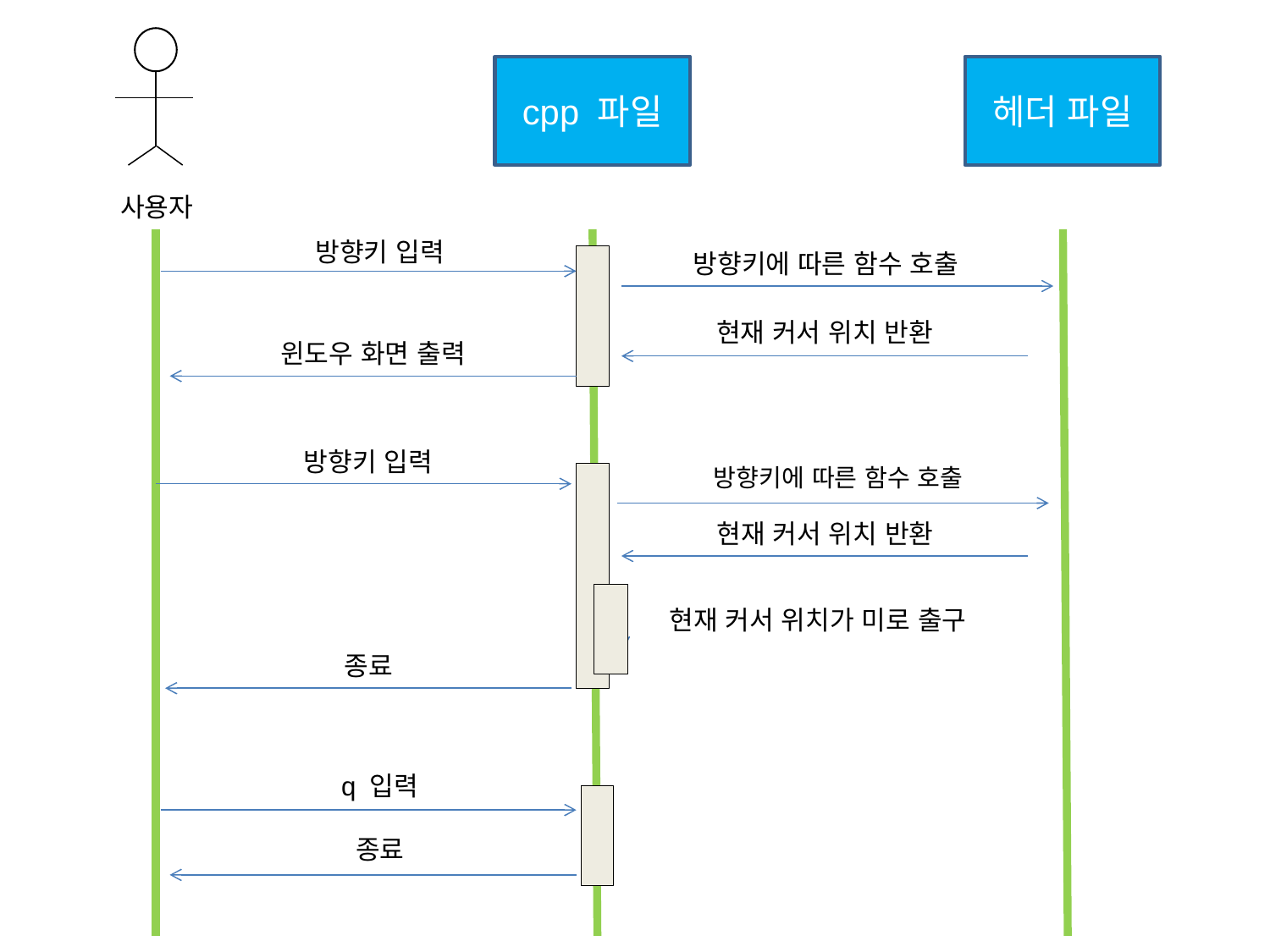

사용자
헤더 파일
cpp 파일
방향키 입력
방향키에 따른 함수 호출

현재 커서 위치 반환
윈도우 화면 출력
방향키 입력
방향키에 따른 함수 호출

현재 커서 위치 반환

현재 커서 위치가 미로 출구
종료
q 입력

종료